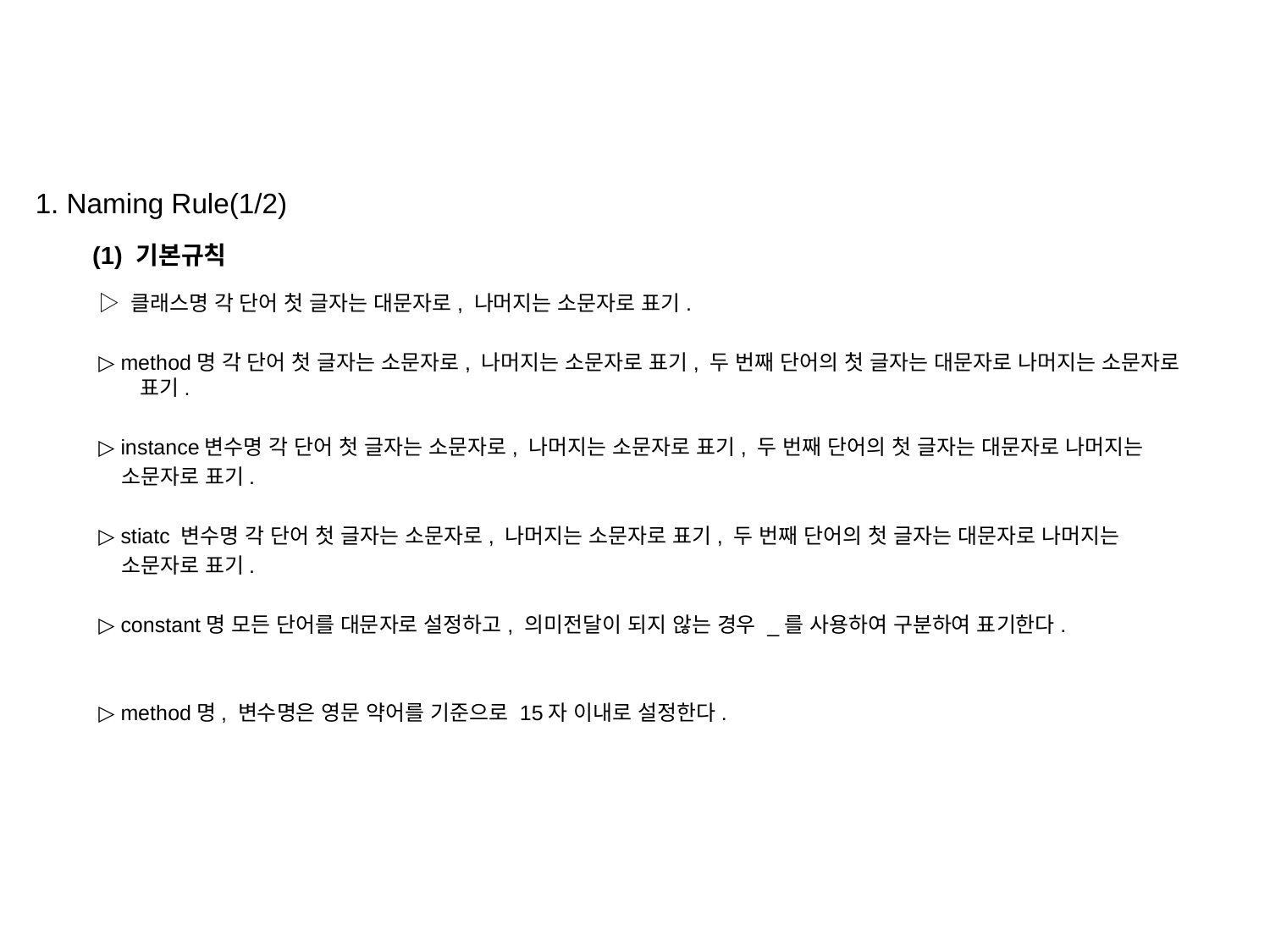

1. Naming Rule(1/2)
(1) 기본규칙
 ▷ 클래스명 각 단어 첫 글자는 대문자로, 나머지는 소문자로 표기.

 ▷ method명 각 단어 첫 글자는 소문자로, 나머지는 소문자로 표기, 두 번째 단어의 첫 글자는 대문자로 나머지는 소문자로 표기.

 ▷ instance변수명 각 단어 첫 글자는 소문자로, 나머지는 소문자로 표기, 두 번째 단어의 첫 글자는 대문자로 나머지는
    소문자로 표기.

 ▷ stiatc 변수명 각 단어 첫 글자는 소문자로, 나머지는 소문자로 표기, 두 번째 단어의 첫 글자는 대문자로 나머지는
    소문자로 표기.

 ▷ constant명 모든 단어를 대문자로 설정하고, 의미전달이 되지 않는 경우 _를 사용하여 구분하여 표기한다.

 ▷ method명, 변수명은 영문 약어를 기준으로 15자 이내로 설정한다.